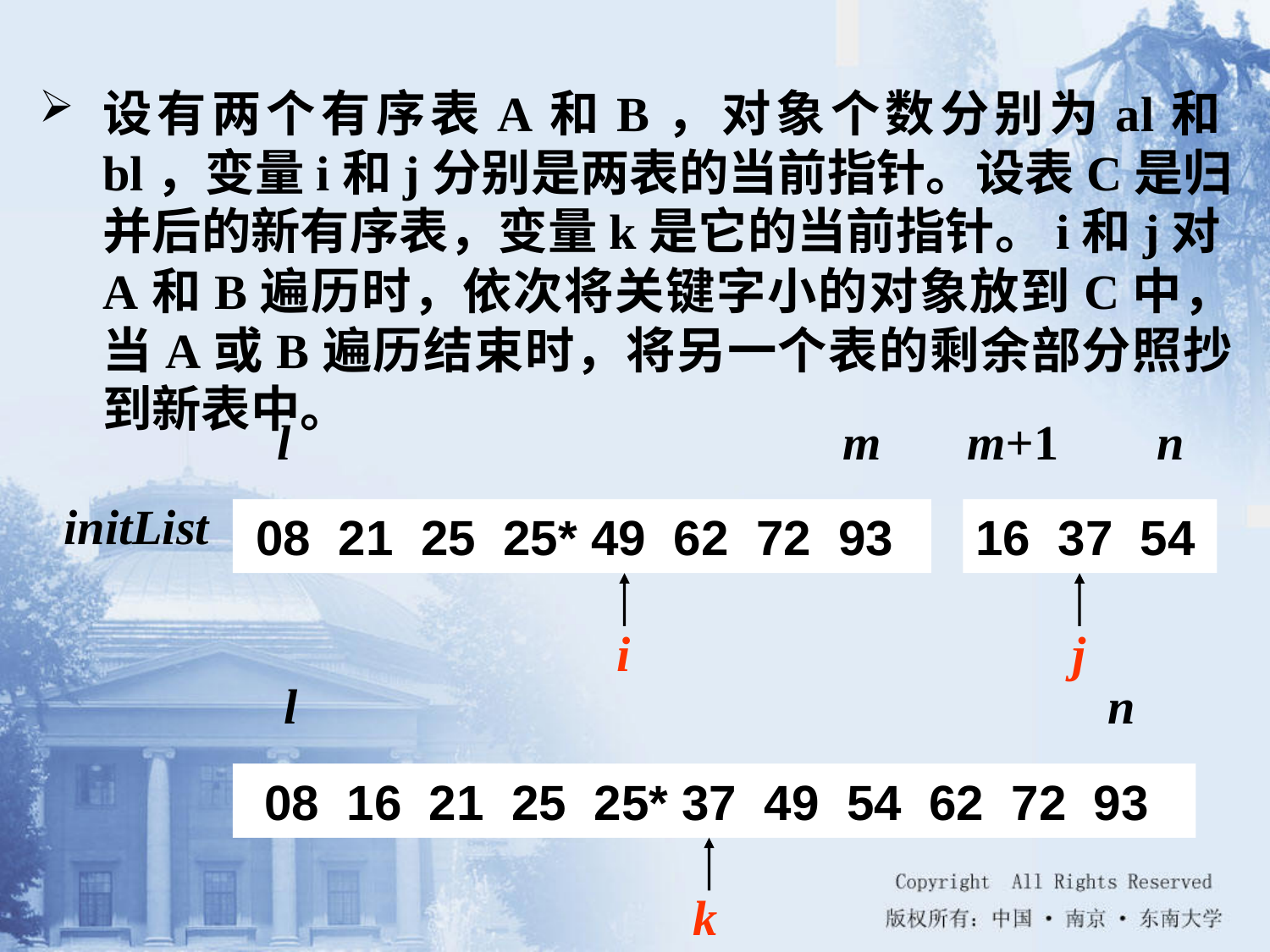

设有两个有序表A和B，对象个数分别为al和bl，变量i和j分别是两表的当前指针。设表C是归并后的新有序表，变量k是它的当前指针。i和j对A和B遍历时，依次将关键字小的对象放到C中，当A或B遍历结束时，将另一个表的剩余部分照抄到新表中。
l                                             m       m+1        n
initList
08  21  25  25* 49  62  72  93
16  37  54

i                                    j
l                                                                  n
08  16  21  25  25* 37  49  54  62  72  93

k